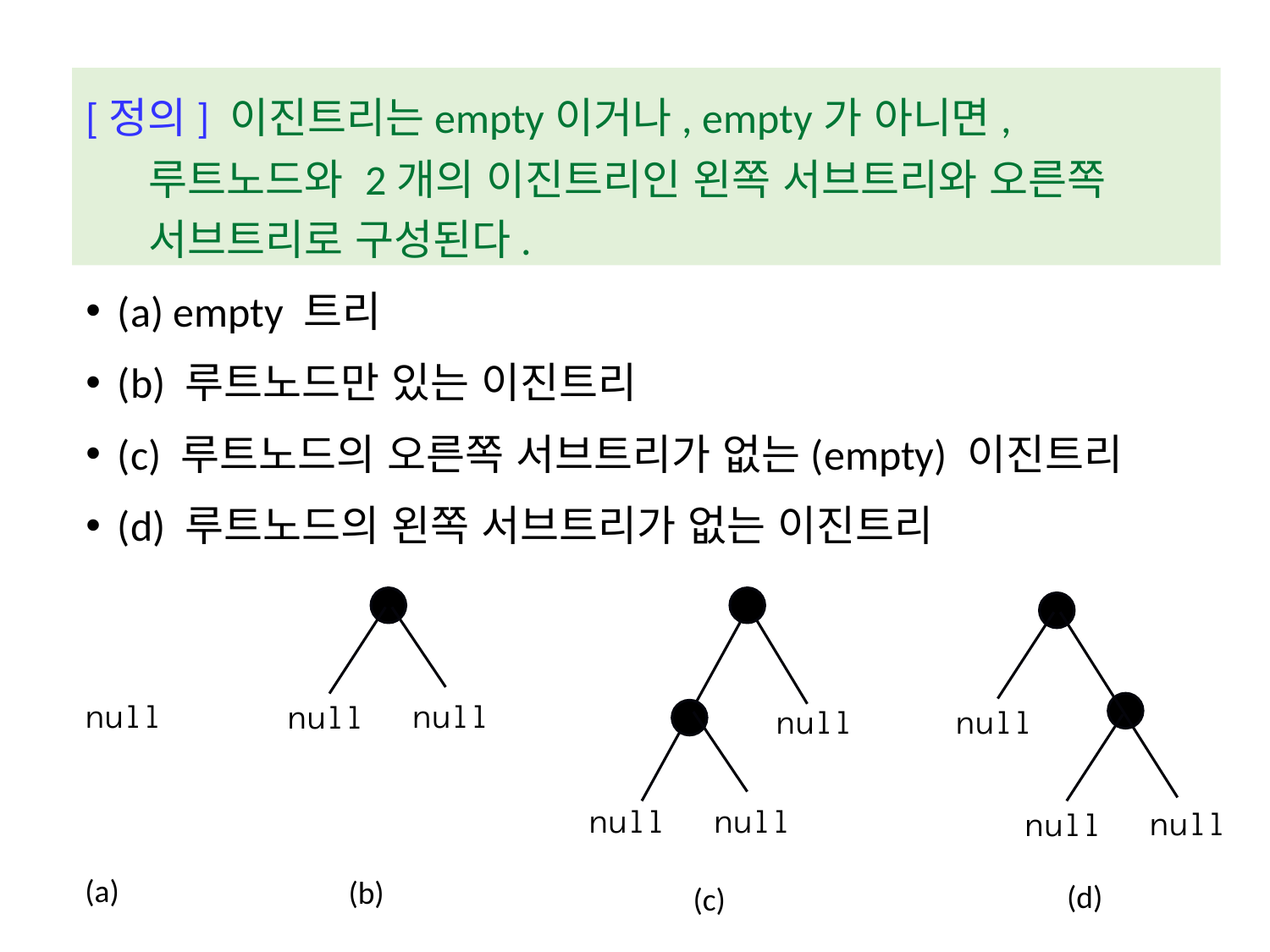

[정의] 이진트리는empty이거나, empty가 아니면, 루트노드와 2개의 이진트리인 왼쪽 서브트리와 오른쪽 서브트리로 구성된다.
(a) empty 트리
(b) 루트노드만 있는 이진트리
(c) 루트노드의 오른쪽 서브트리가 없는(empty) 이진트리
(d) 루트노드의 왼쪽 서브트리가 없는 이진트리

null
null
null
null
null

null
null
null
null
(a)
(b)
(d)
(c)